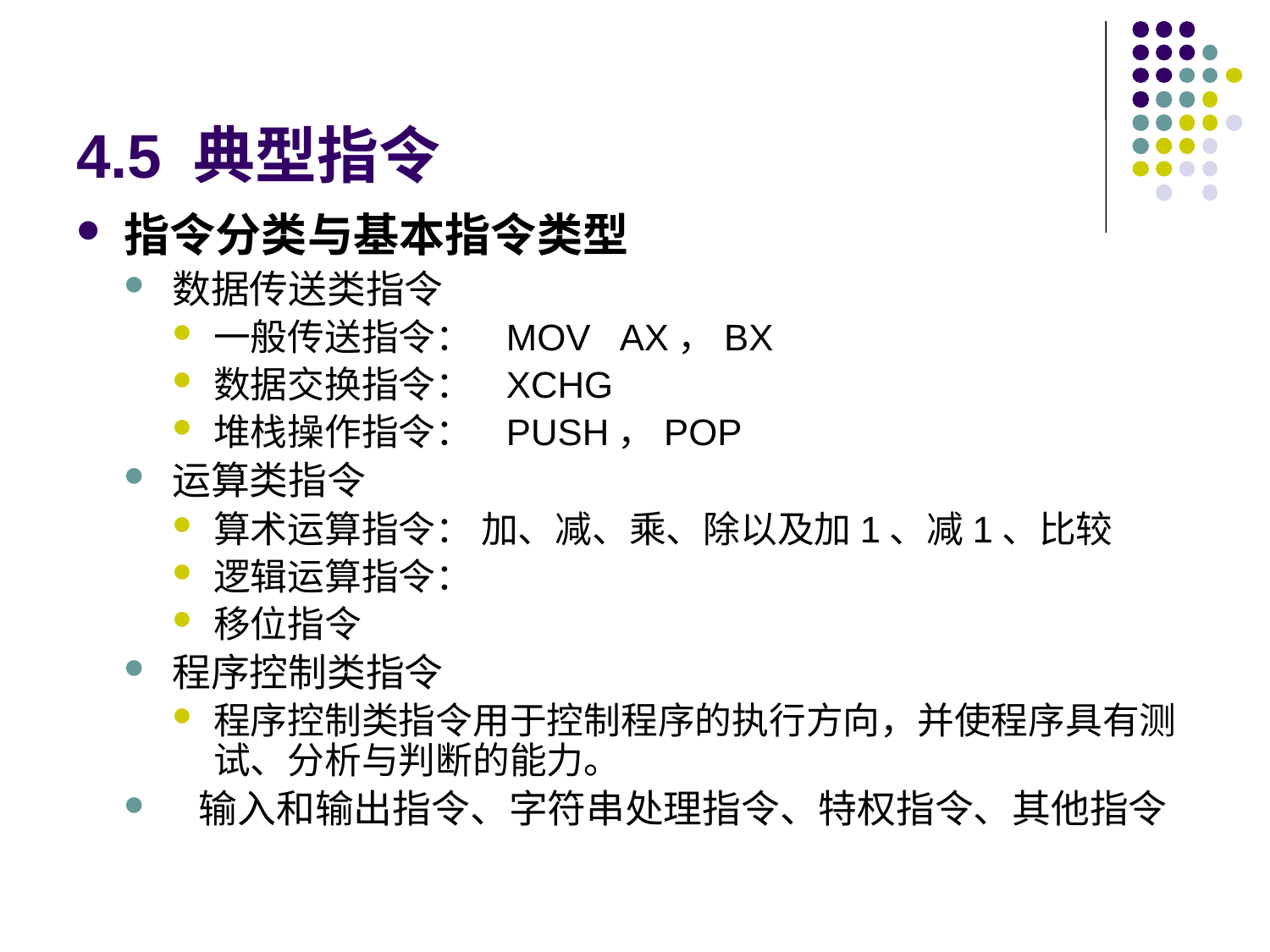

# 4.5 典型指令
指令分类与基本指令类型
数据传送类指令
一般传送指令：   MOV   AX，BX
数据交换指令：   XCHG
堆栈操作指令：   PUSH，POP
运算类指令
算术运算指令： 加、减、乘、除以及加1、减1、比较
逻辑运算指令：
移位指令
程序控制类指令
程序控制类指令用于控制程序的执行方向，并使程序具有测试、分析与判断的能力。
  输入和输出指令、字符串处理指令、特权指令、其他指令
70